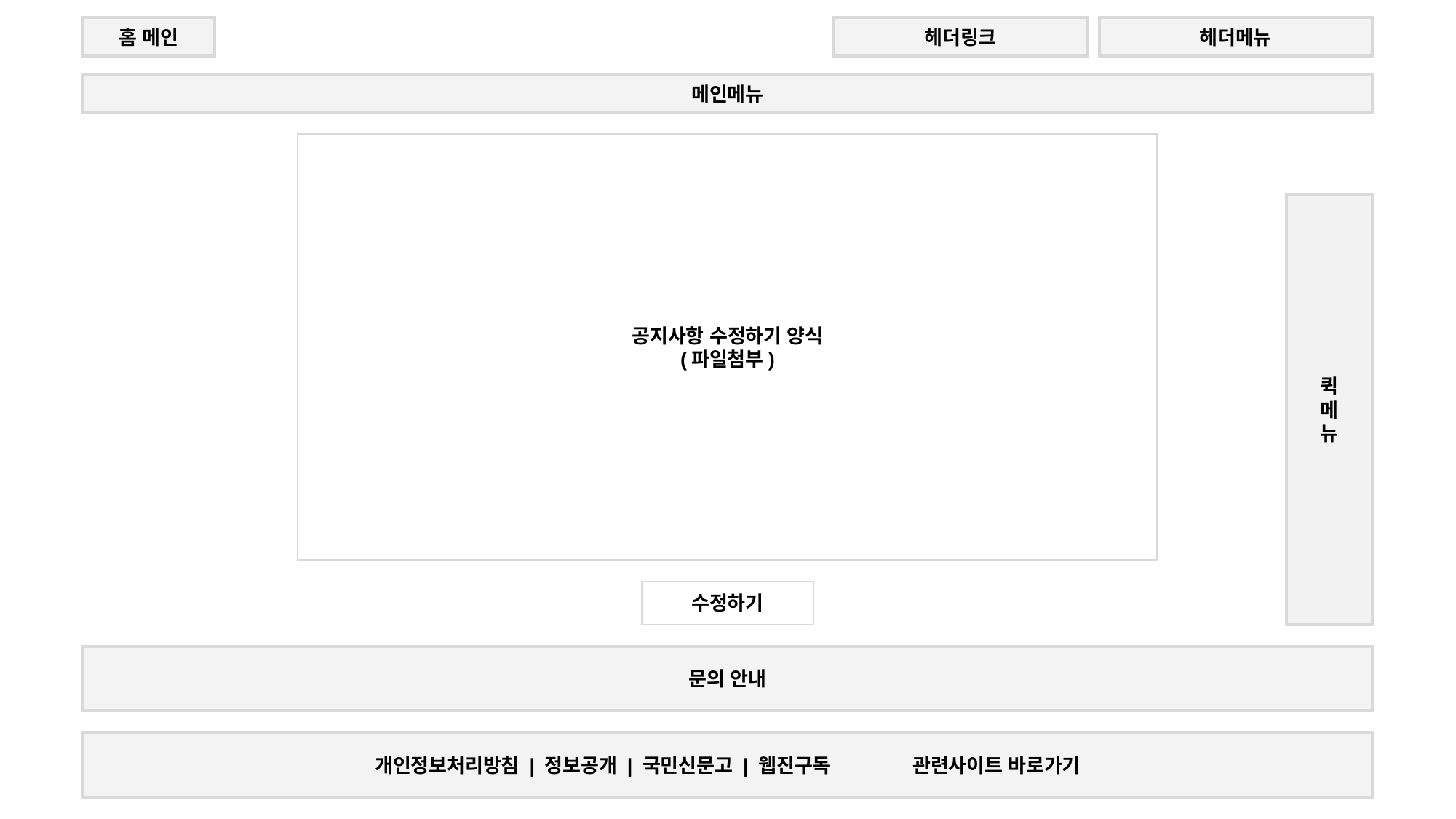

헤더링크
홈 메인
헤더메뉴
메인메뉴
공지사항 수정하기 양식
(파일첨부)
퀵
메
뉴
수정하기
문의 안내
개인정보처리방침 | 정보공개 | 국민신문고 | 웹진구독               관련사이트 바로가기